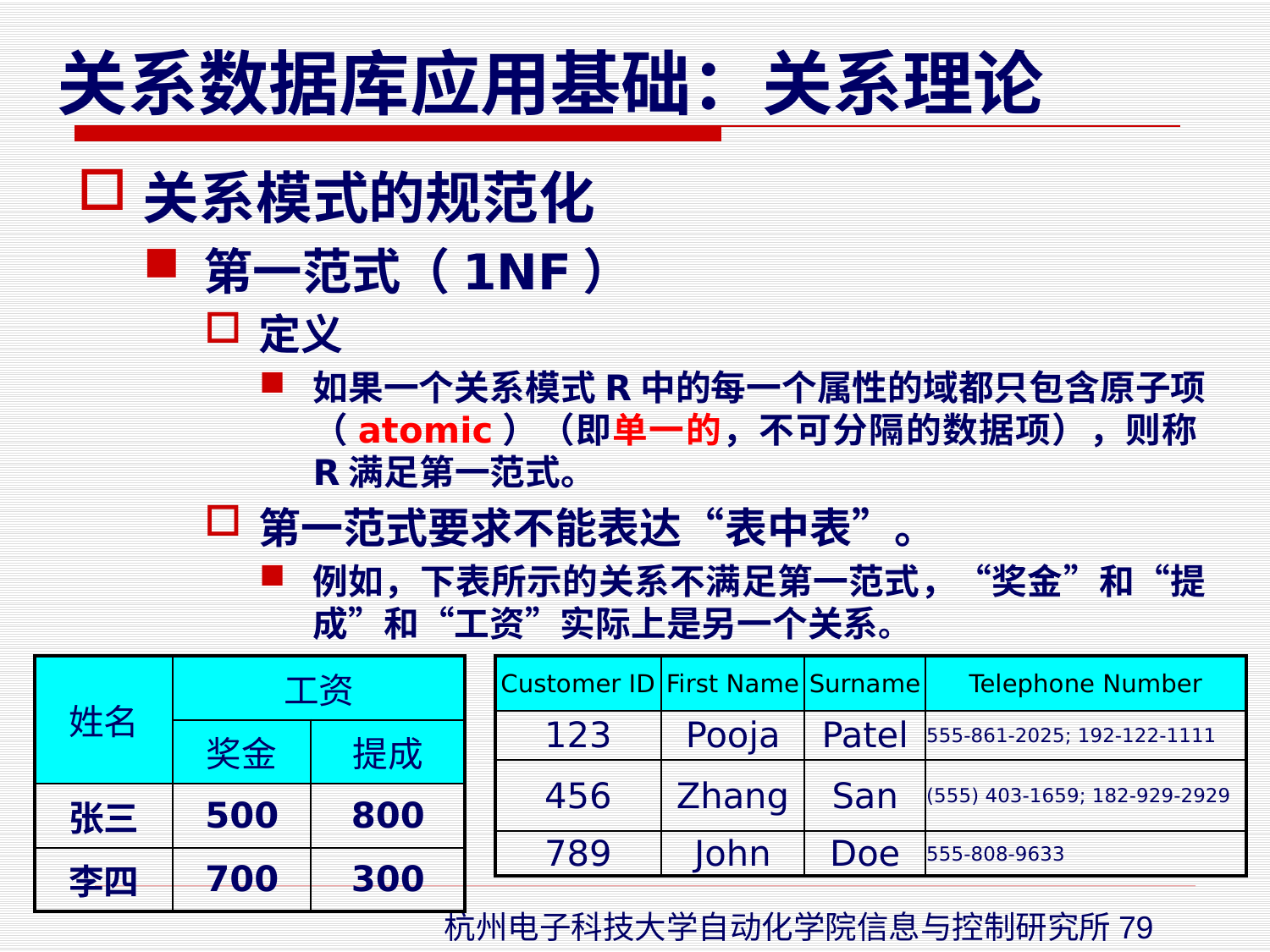

关系模式的规范化
第一范式（1NF）
定义
如果一个关系模式R中的每一个属性的域都只包含原子项（atomic）（即单一的，不可分隔的数据项），则称R满足第一范式。
第一范式要求不能表达“表中表”。
例如，下表所示的关系不满足第一范式，“奖金”和“提成”和“工资”实际上是另一个关系。
| Customer ID | First Name | Surname | Telephone Number |
| --- | --- | --- | --- |
| 123 | Pooja | Patel | 555-861-2025; 192-122-1111 |
| 456 | Zhang | San | (555) 403-1659; 182-929-2929 |
| 789 | John | Doe | 555-808-9633 |
| 姓名 | 工资 |  |
| --- | --- | --- |
|  | 奖金 | 提成 |
| 张三 | 500 | 800 |
| 李四 | 700 | 300 |